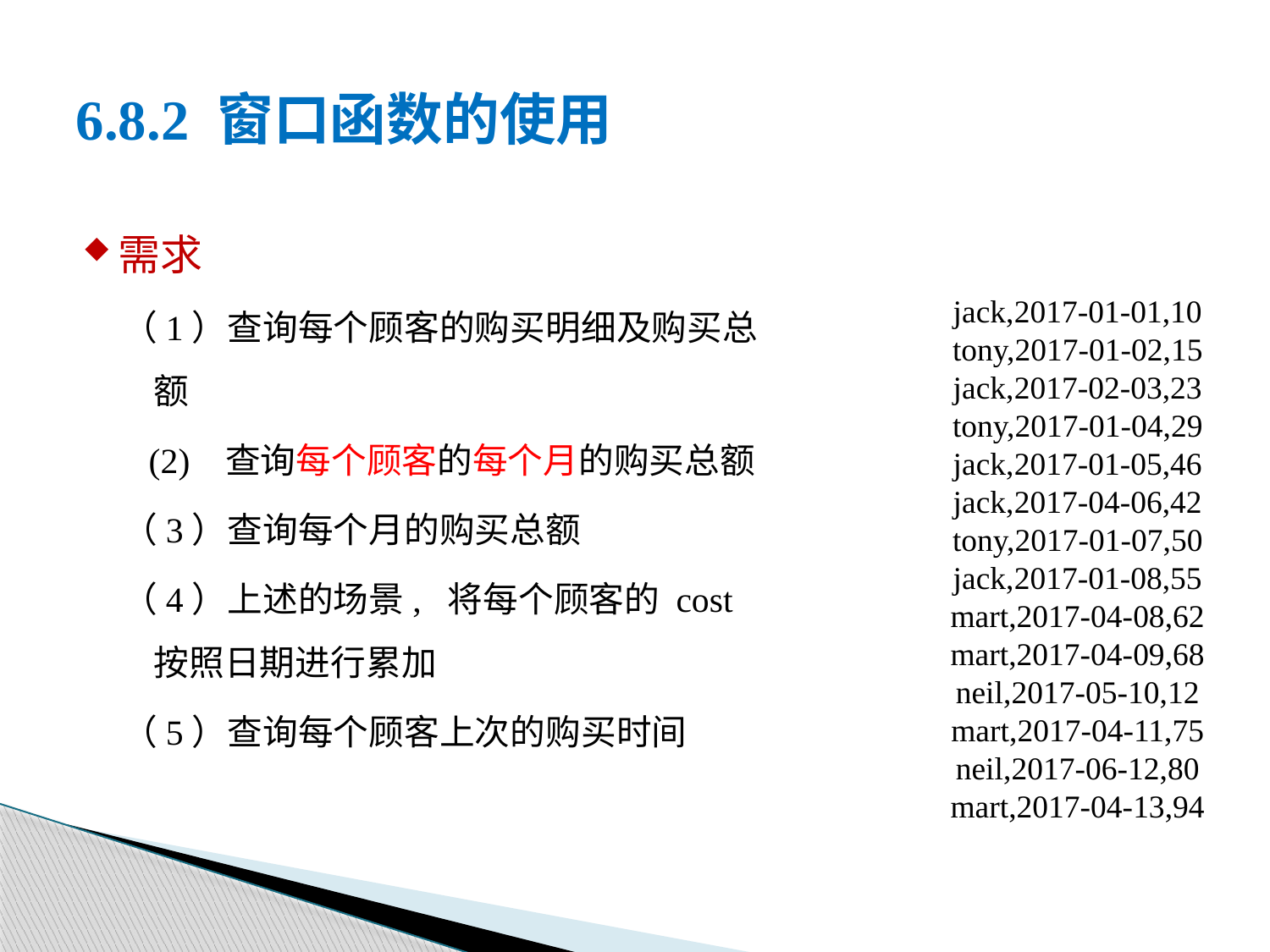

# 6.8.2 窗口函数的使用
需求
（1）查询每个顾客的购买明细及购买总额
   (2)   查询每个顾客的每个月的购买总额
（3）查询每个月的购买总额
（4）上述的场景,  将每个顾客的 cost 按照日期进行累加
（5）查询每个顾客上次的购买时间
jack,2017-01-01,10
tony,2017-01-02,15
jack,2017-02-03,23
tony,2017-01-04,29
jack,2017-01-05,46
jack,2017-04-06,42
tony,2017-01-07,50
jack,2017-01-08,55
mart,2017-04-08,62
mart,2017-04-09,68
neil,2017-05-10,12
mart,2017-04-11,75
neil,2017-06-12,80
mart,2017-04-13,94